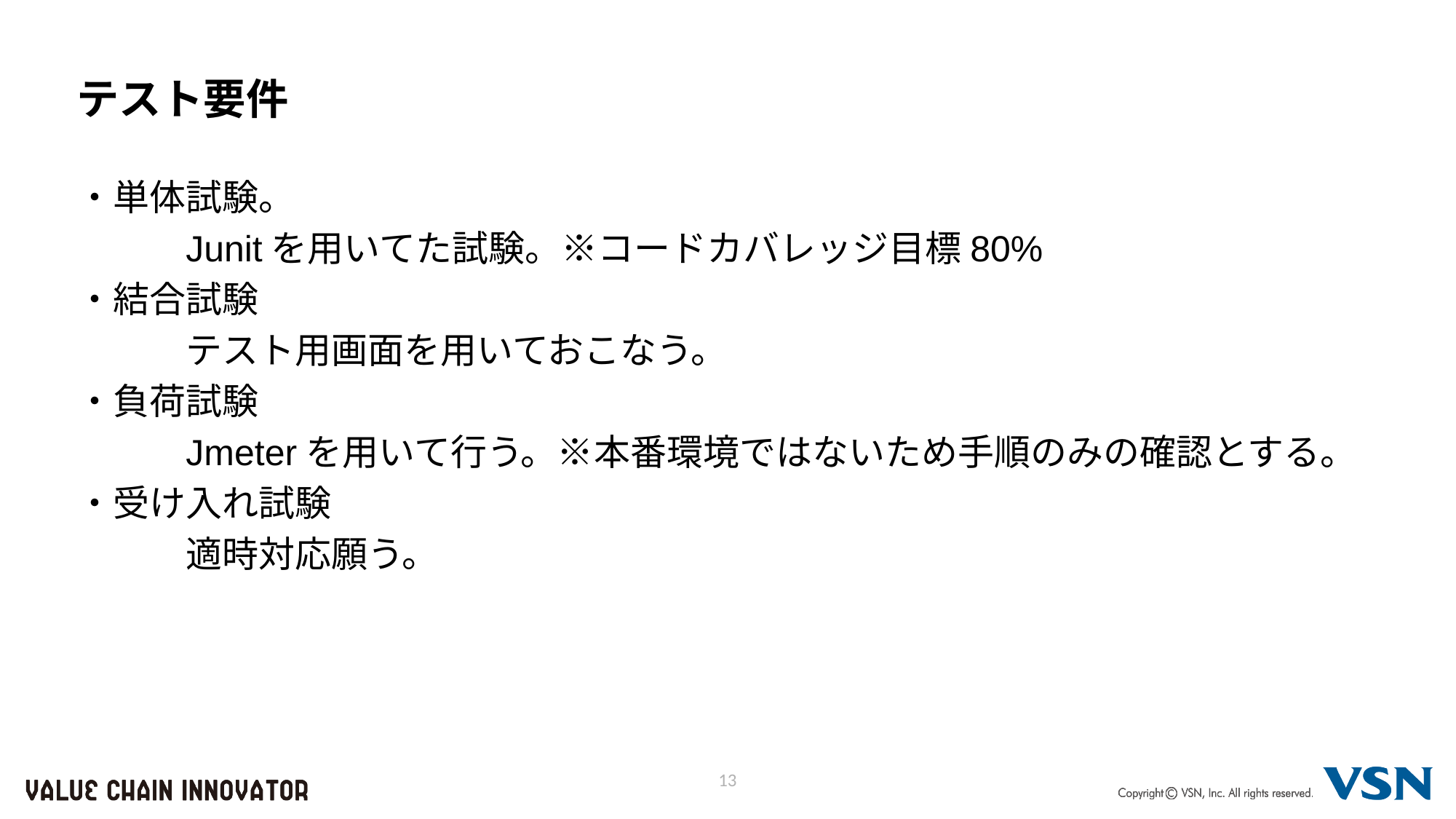

# テスト要件
・単体試験。
	Junitを用いてた試験。※コードカバレッジ目標80%
・結合試験
	テスト用画面を用いておこなう。
・負荷試験
	Jmeterを用いて行う。※本番環境ではないため手順のみの確認とする。
・受け入れ試験
	適時対応願う。
13